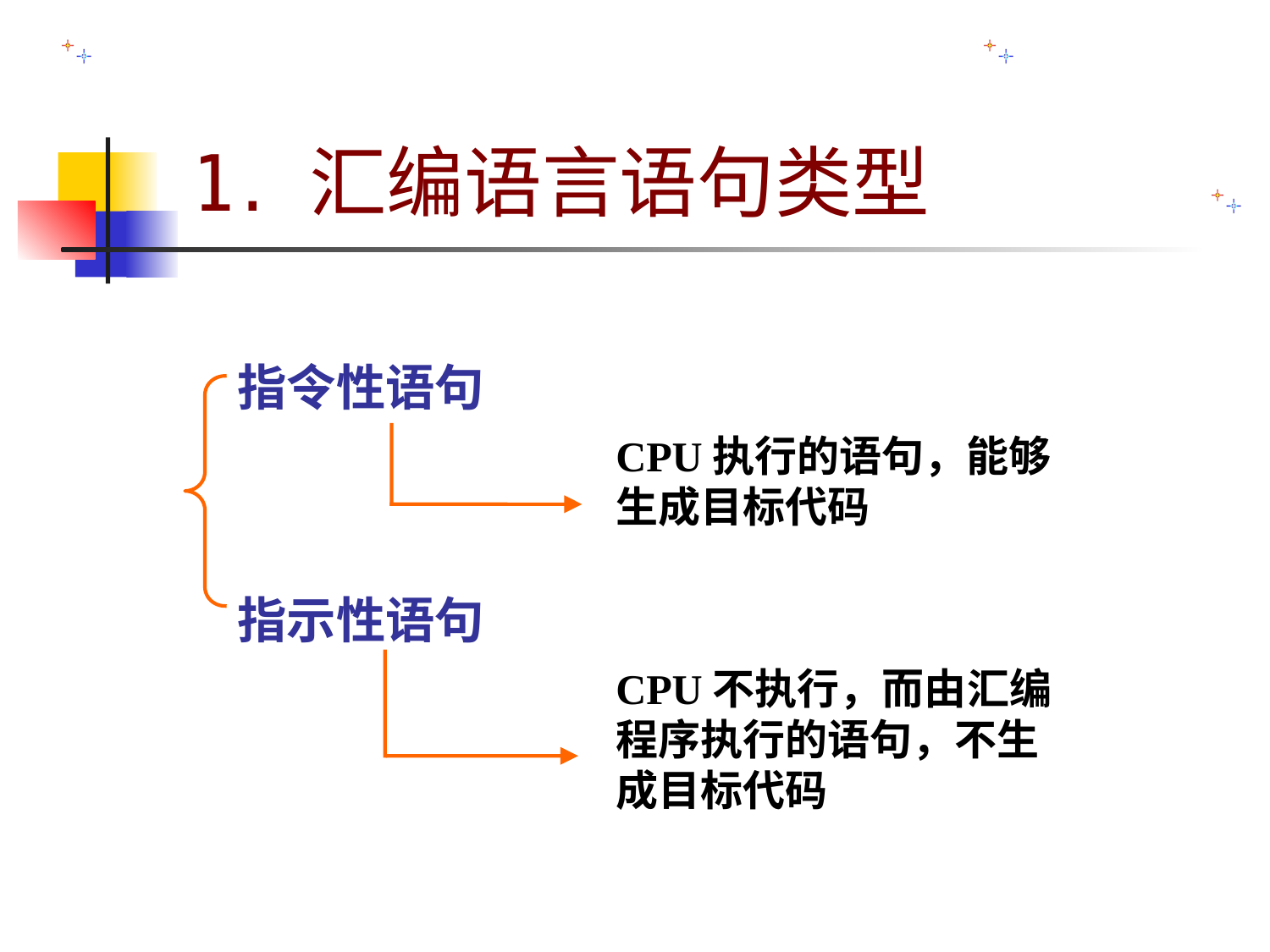

# 1. 汇编语言语句类型
指令性语句

指示性语句

CPU执行的语句，能够生成目标代码

CPU不执行，而由汇编程序执行的语句，不生成目标代码